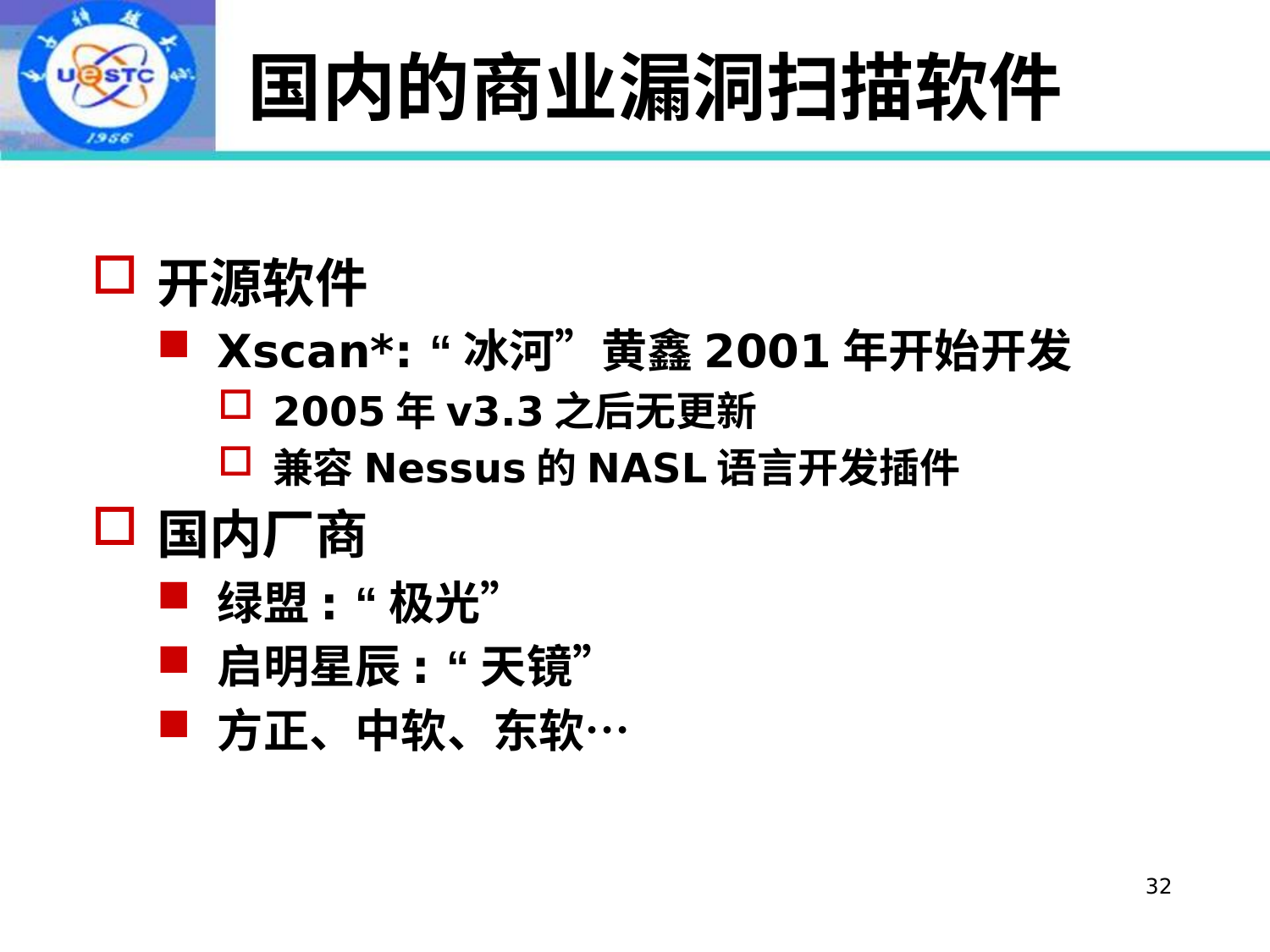

# 国内的商业漏洞扫描软件
开源软件
Xscan*: “冰河”黄鑫2001年开始开发
2005年v3.3之后无更新
兼容Nessus的NASL语言开发插件
国内厂商
绿盟: “极光”
启明星辰: “天镜”
方正、中软、东软…
32